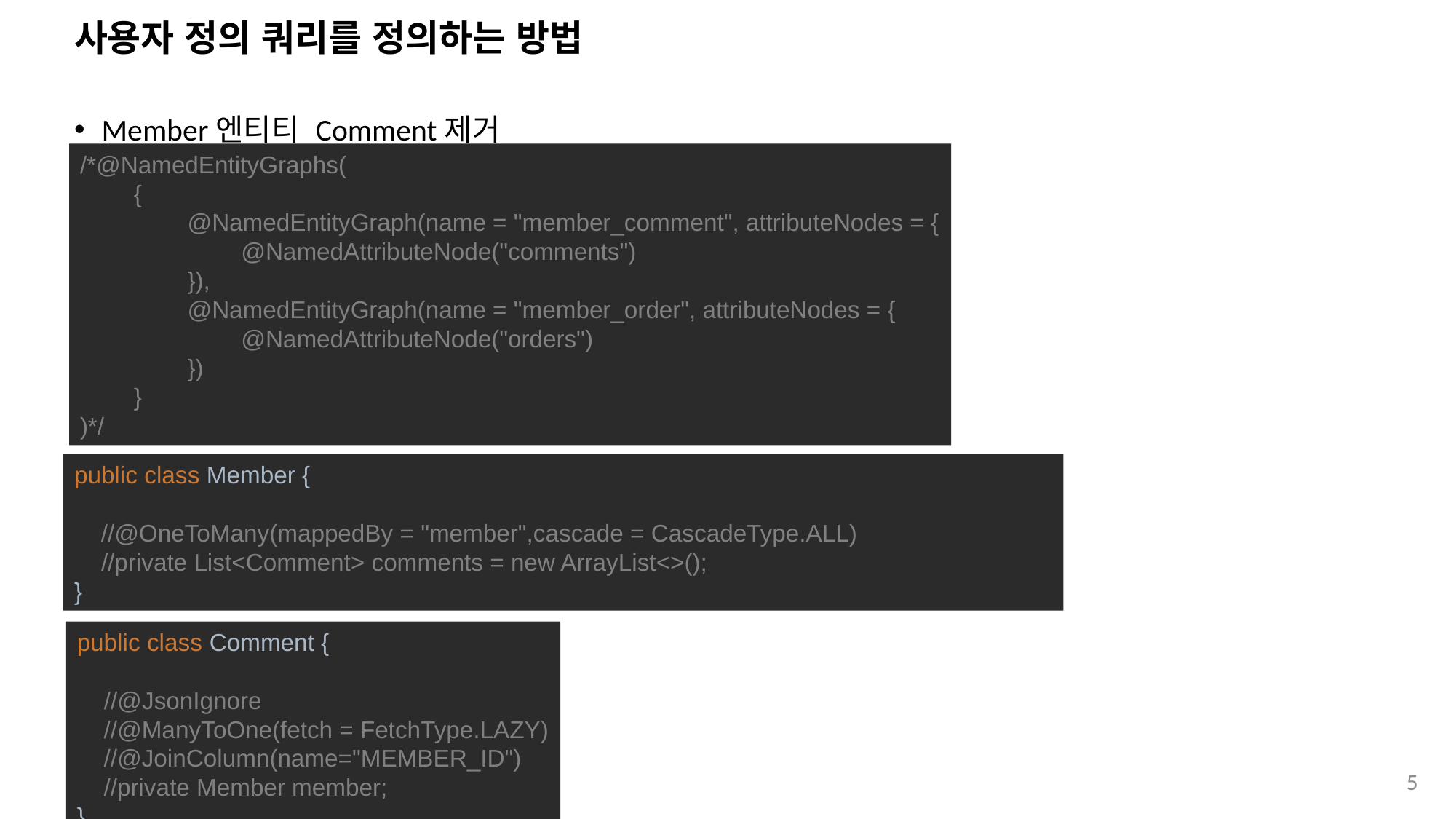

# 사용자 정의 쿼리를 정의하는 방법
Member엔티티 Comment제거

/*@NamedEntityGraphs(
        {
                @NamedEntityGraph(name = "member_comment", attributeNodes = {
                        @NamedAttributeNode("comments")
                }),
                @NamedEntityGraph(name = "member_order", attributeNodes = {
                        @NamedAttributeNode("orders")
                })
        }
)*/
public class Member {
    //@OneToMany(mappedBy = "member",cascade = CascadeType.ALL)
    //private List<Comment> comments = new ArrayList<>();
}
public class Comment {
    //@JsonIgnore
    //@ManyToOne(fetch = FetchType.LAZY)
    //@JoinColumn(name="MEMBER_ID")
    //private Member member;
}
5